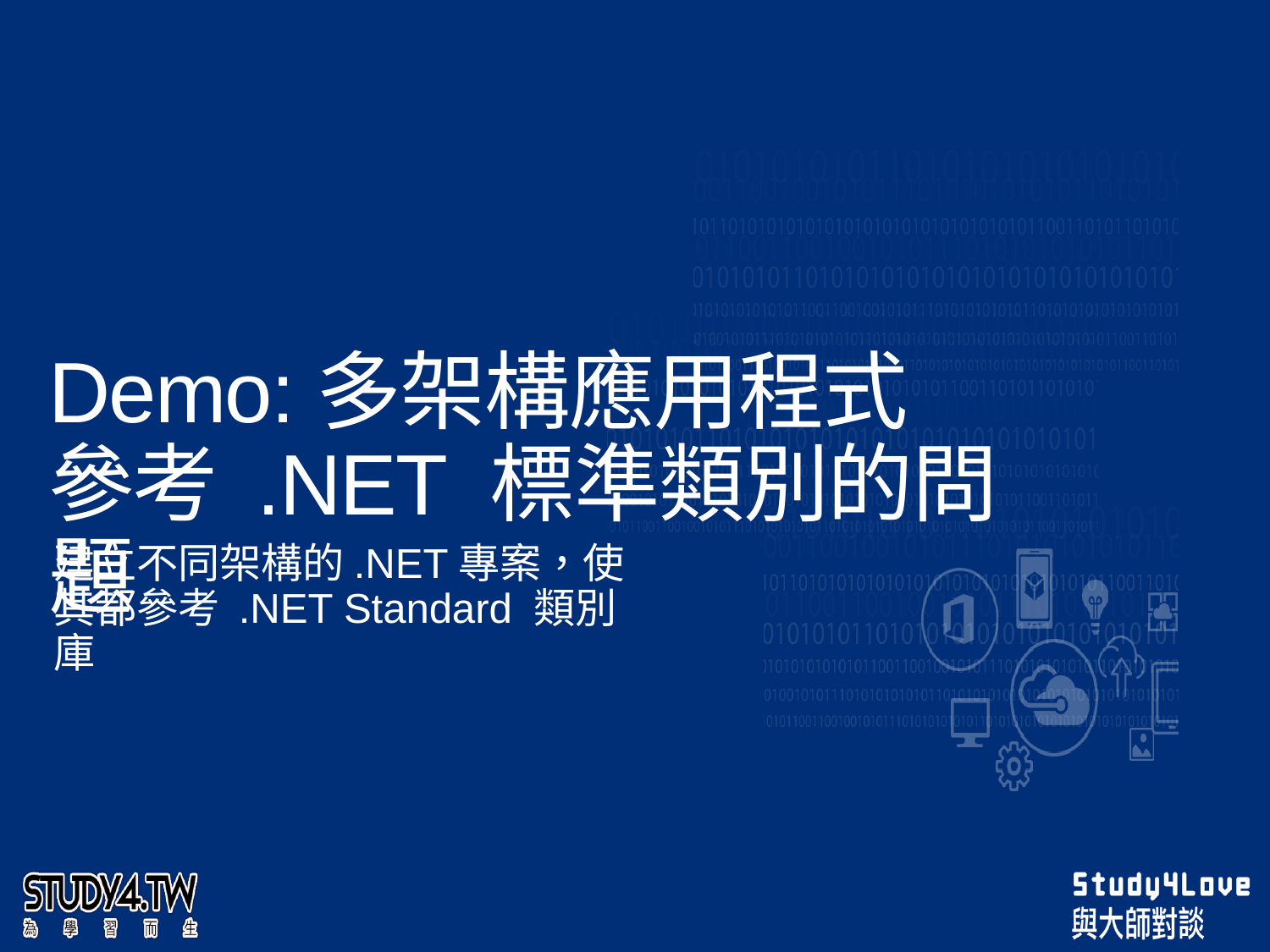

# Demo:多架構應用程式 參考 .NET 標準類別的問題
建立不同架構的.NET專案，使其都參考 .NET Standard 類別庫